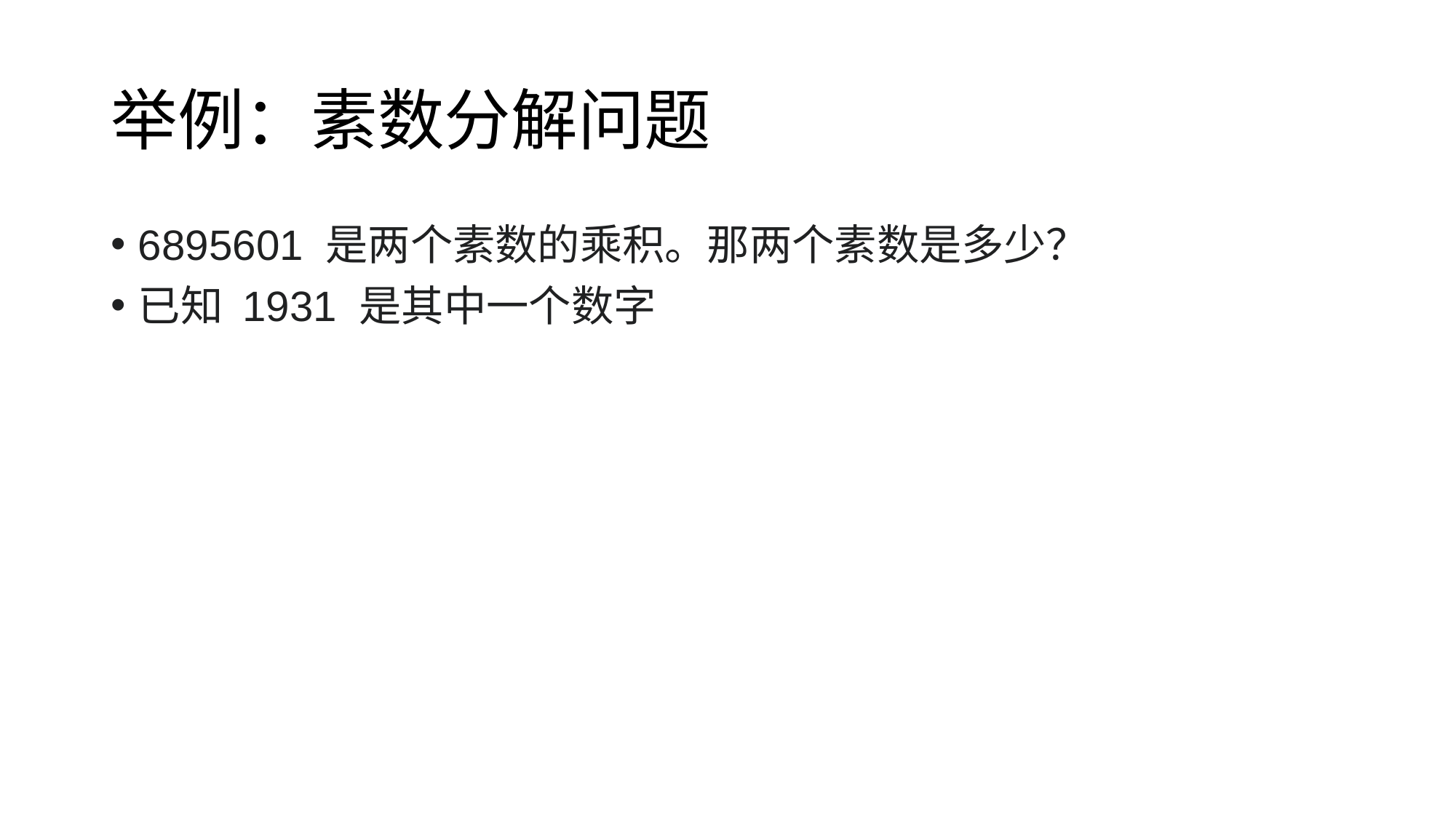

# 举例：素数分解问题
6895601 是两个素数的乘积。那两个素数是多少？
已知 1931 是其中一个数字